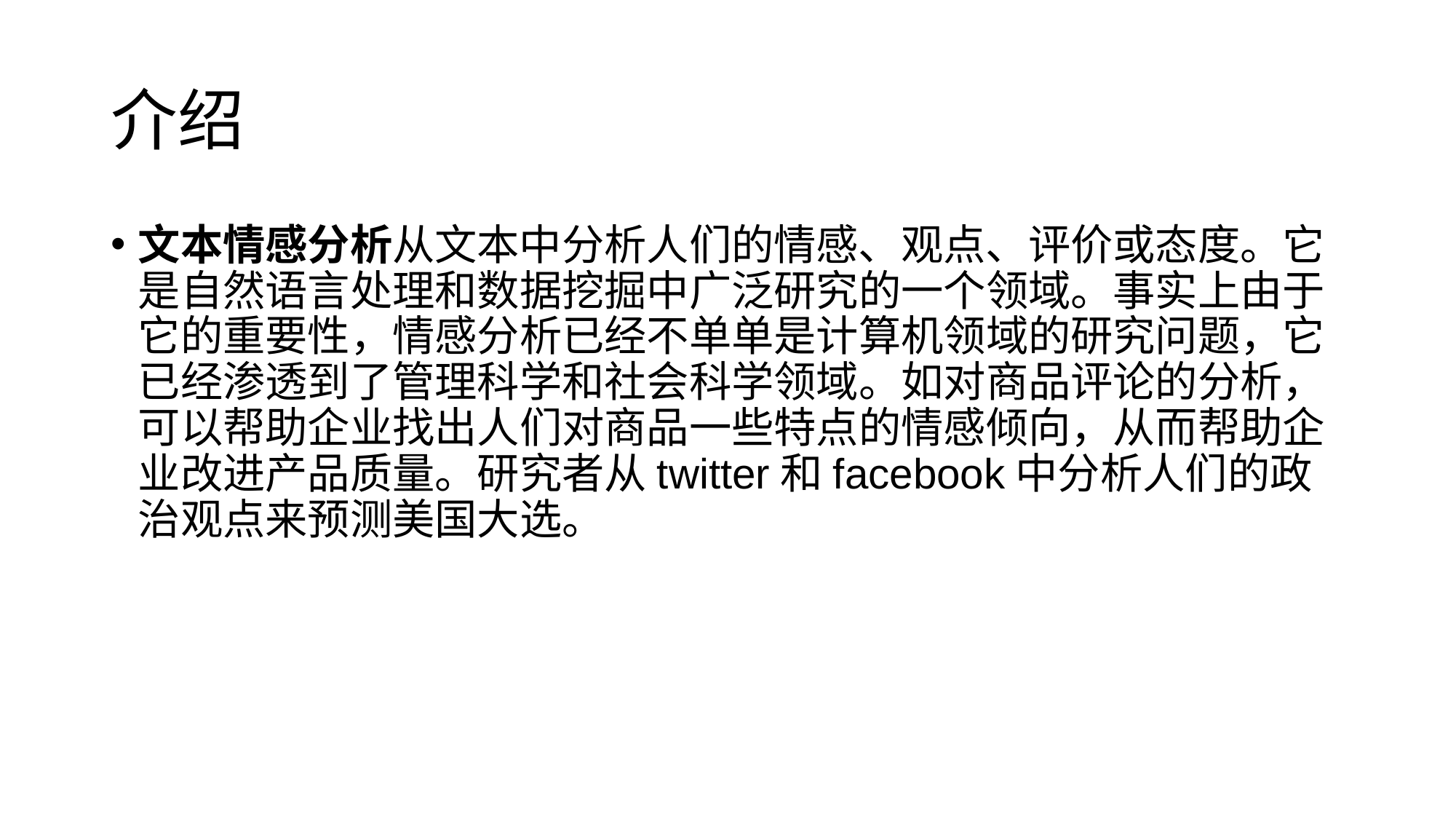

# 介绍
文本情感分析从文本中分析人们的情感、观点、评价或态度。它是自然语言处理和数据挖掘中广泛研究的一个领域。事实上由于它的重要性，情感分析已经不单单是计算机领域的研究问题，它已经渗透到了管理科学和社会科学领域。如对商品评论的分析，可以帮助企业找出人们对商品一些特点的情感倾向，从而帮助企业改进产品质量。研究者从twitter和facebook中分析人们的政治观点来预测美国大选。